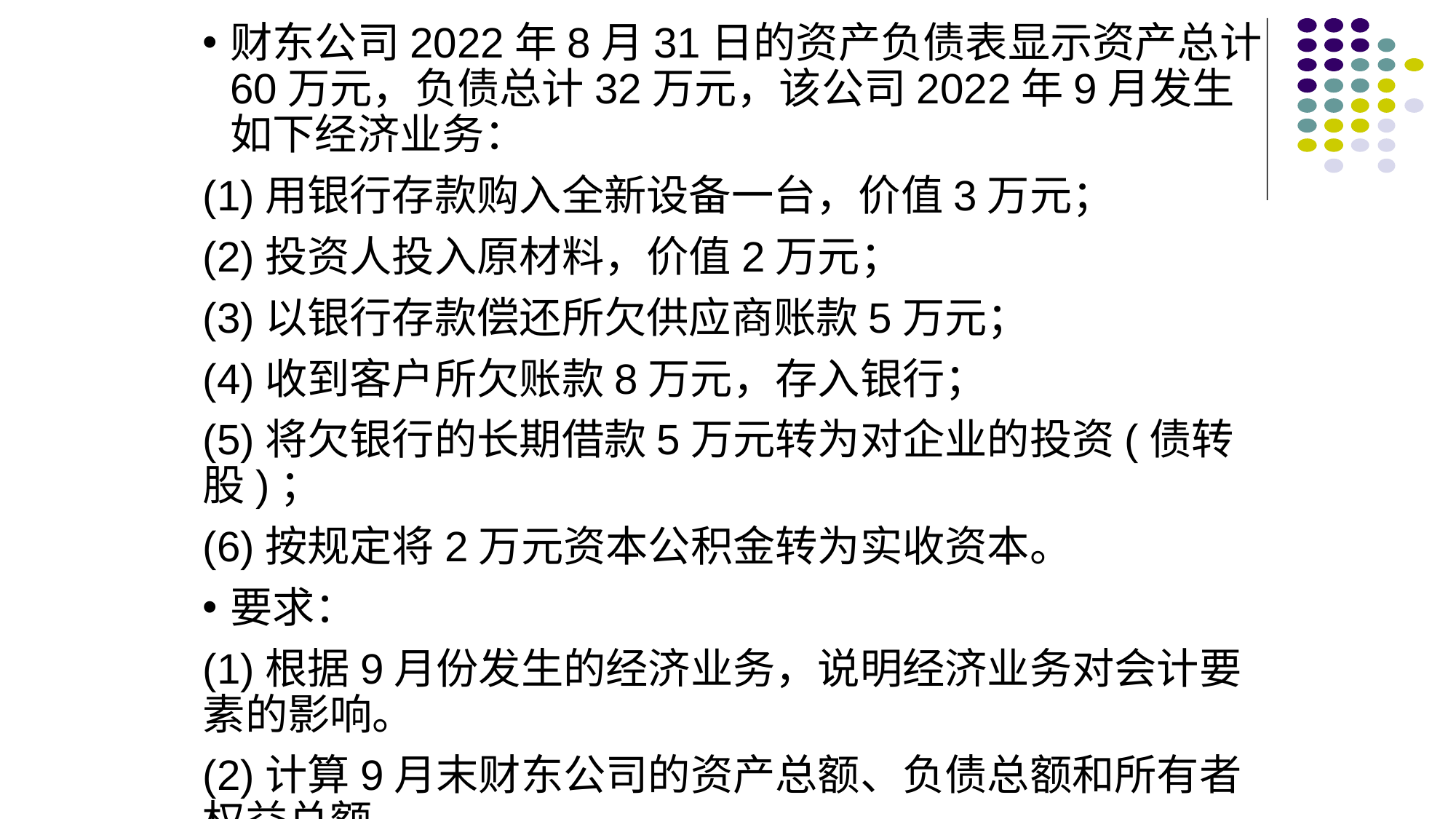

财东公司2022年8月31日的资产负债表显示资产总计60万元，负债总计32万元，该公司2022年9月发生如下经济业务：
(1)用银行存款购入全新设备一台，价值3万元；
(2)投资人投入原材料，价值2万元；
(3)以银行存款偿还所欠供应商账款5万元；
(4)收到客户所欠账款8万元，存入银行；
(5)将欠银行的长期借款5万元转为对企业的投资(债转股)；
(6)按规定将2万元资本公积金转为实收资本。
要求：
(1)根据9月份发生的经济业务，说明经济业务对会计要素的影响。
(2)计算9月末财东公司的资产总额、负债总额和所有者权益总额。